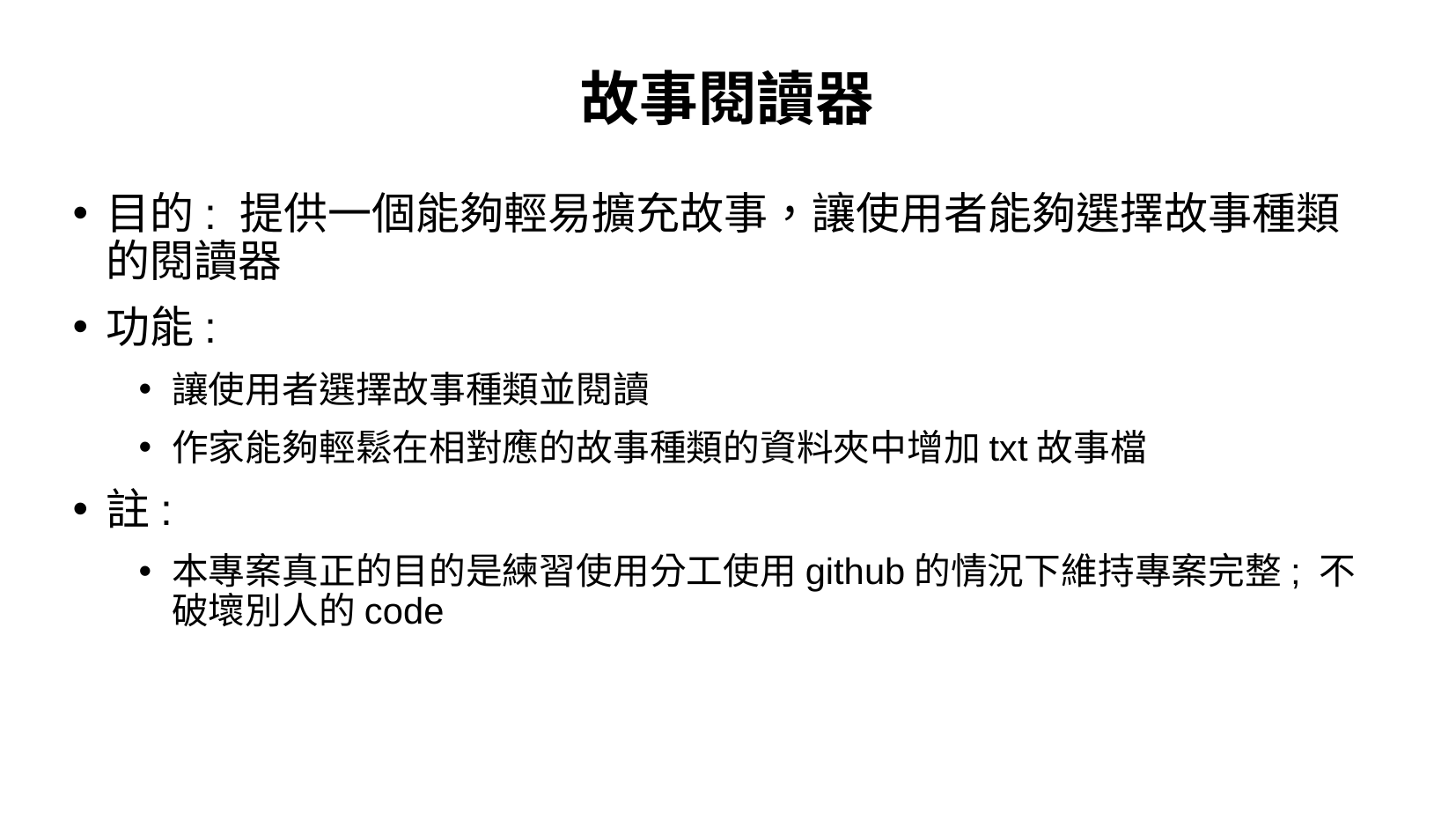

# 故事閱讀器
目的: 提供一個能夠輕易擴充故事，讓使用者能夠選擇故事種類的閱讀器
功能:
讓使用者選擇故事種類並閱讀
作家能夠輕鬆在相對應的故事種類的資料夾中增加txt故事檔
註:
本專案真正的目的是練習使用分工使用github的情況下維持專案完整; 不破壞別人的code